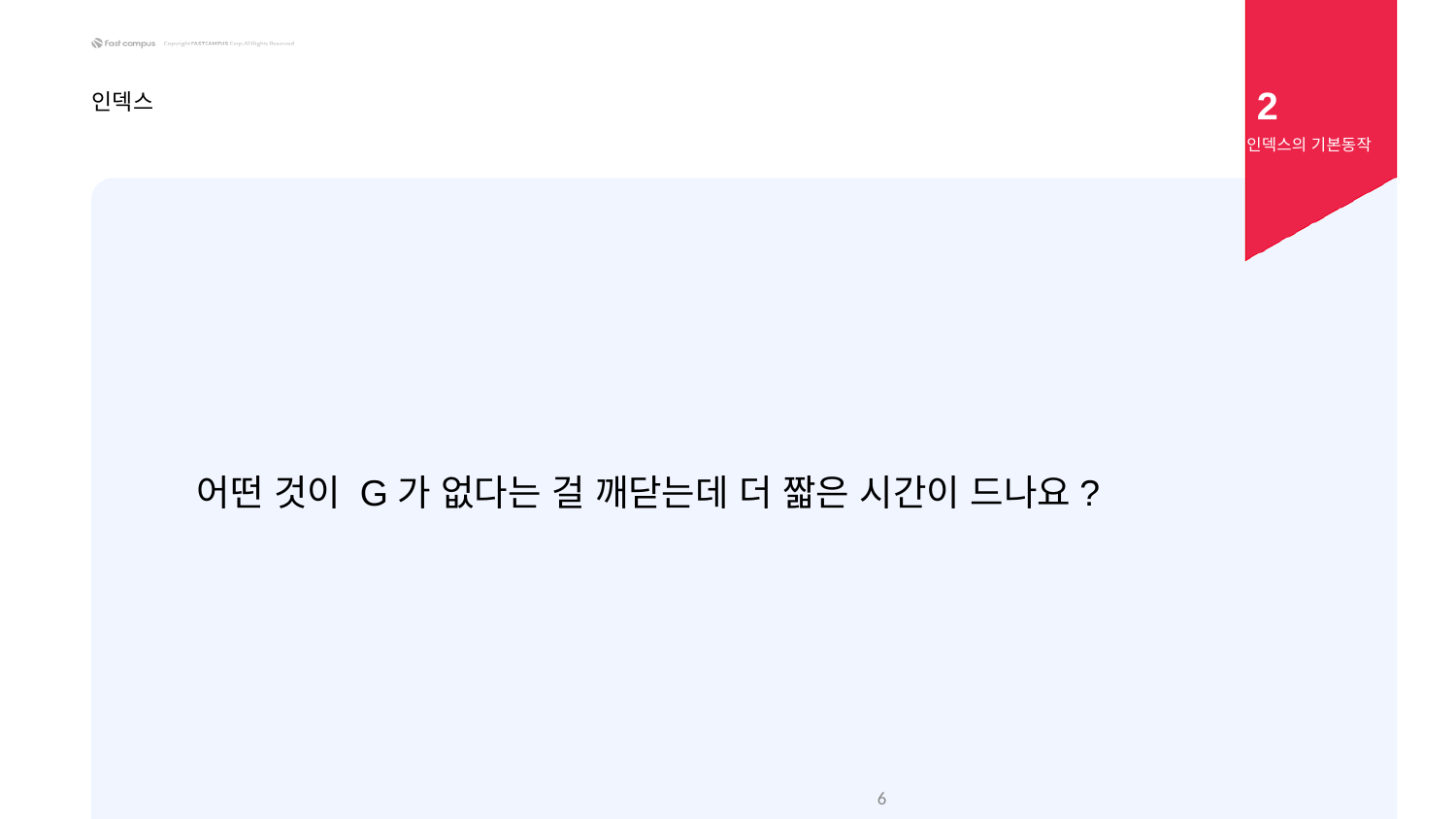

2
인덱스
인덱스의 기본동작

어떤 것이 G가 없다는 걸 깨닫는데 더 짧은 시간이 드나요?
6